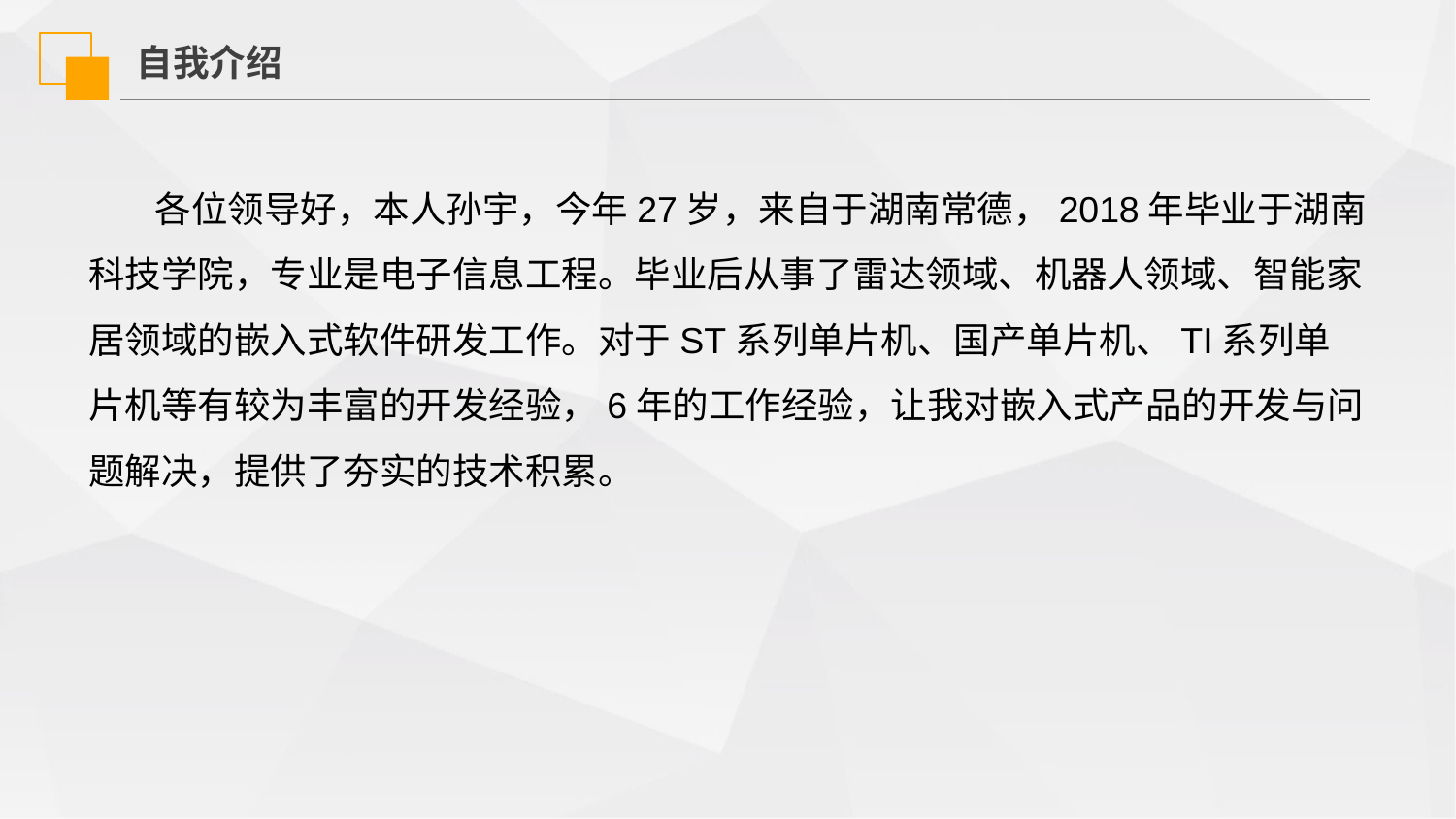

自我介绍
       各位领导好，本人孙宇，今年27岁，来自于湖南常德，2018年毕业于湖南科技学院，专业是电子信息工程。毕业后从事了雷达领域、机器人领域、智能家居领域的嵌入式软件研发工作。对于ST系列单片机、国产单片机、TI系列单片机等有较为丰富的开发经验，6年的工作经验，让我对嵌入式产品的开发与问题解决，提供了夯实的技术积累。